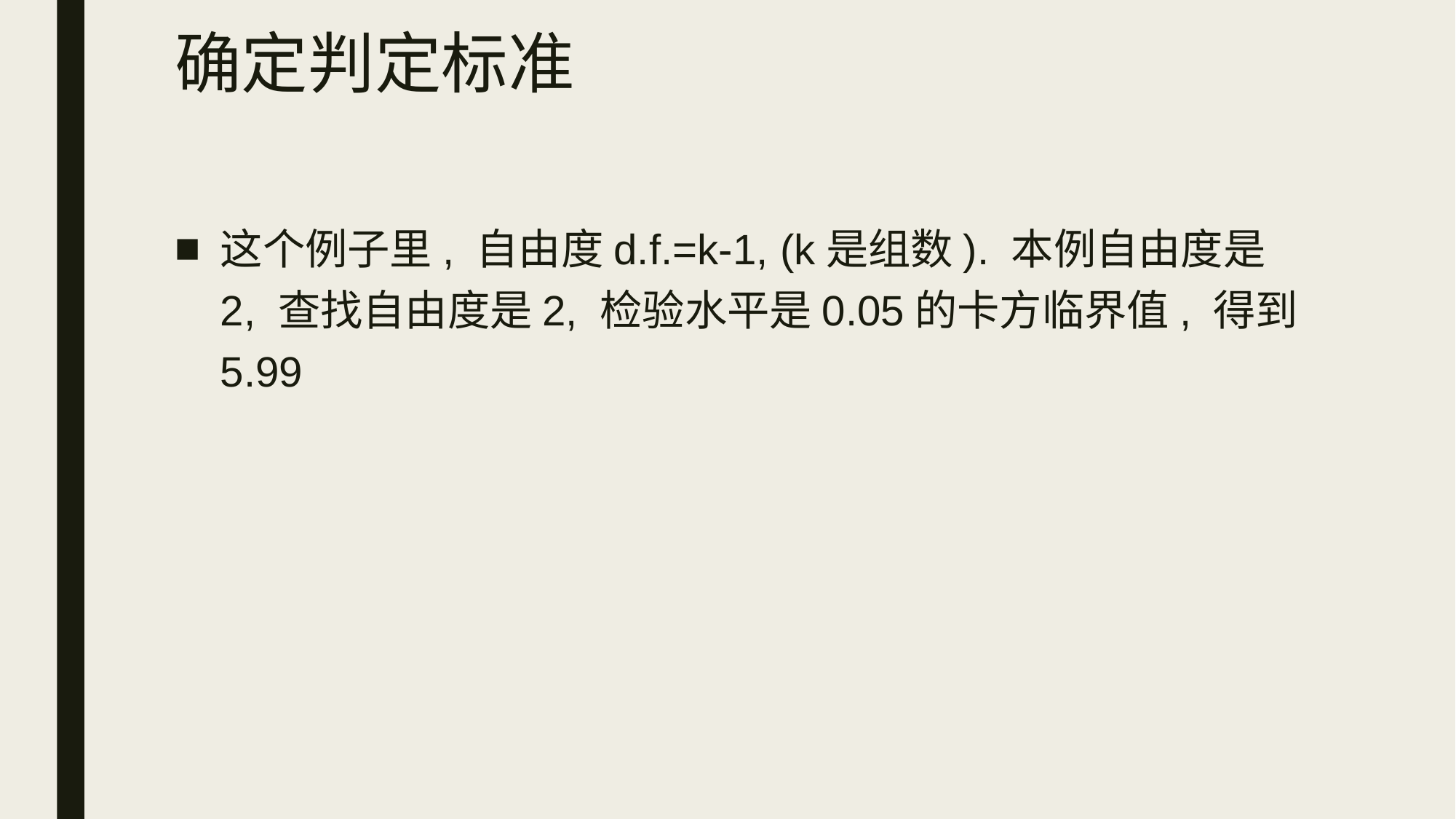

# 确定判定标准
这个例子里, 自由度d.f.=k-1, (k是组数). 本例自由度是2, 查找自由度是2, 检验水平是0.05的卡方临界值, 得到5.99